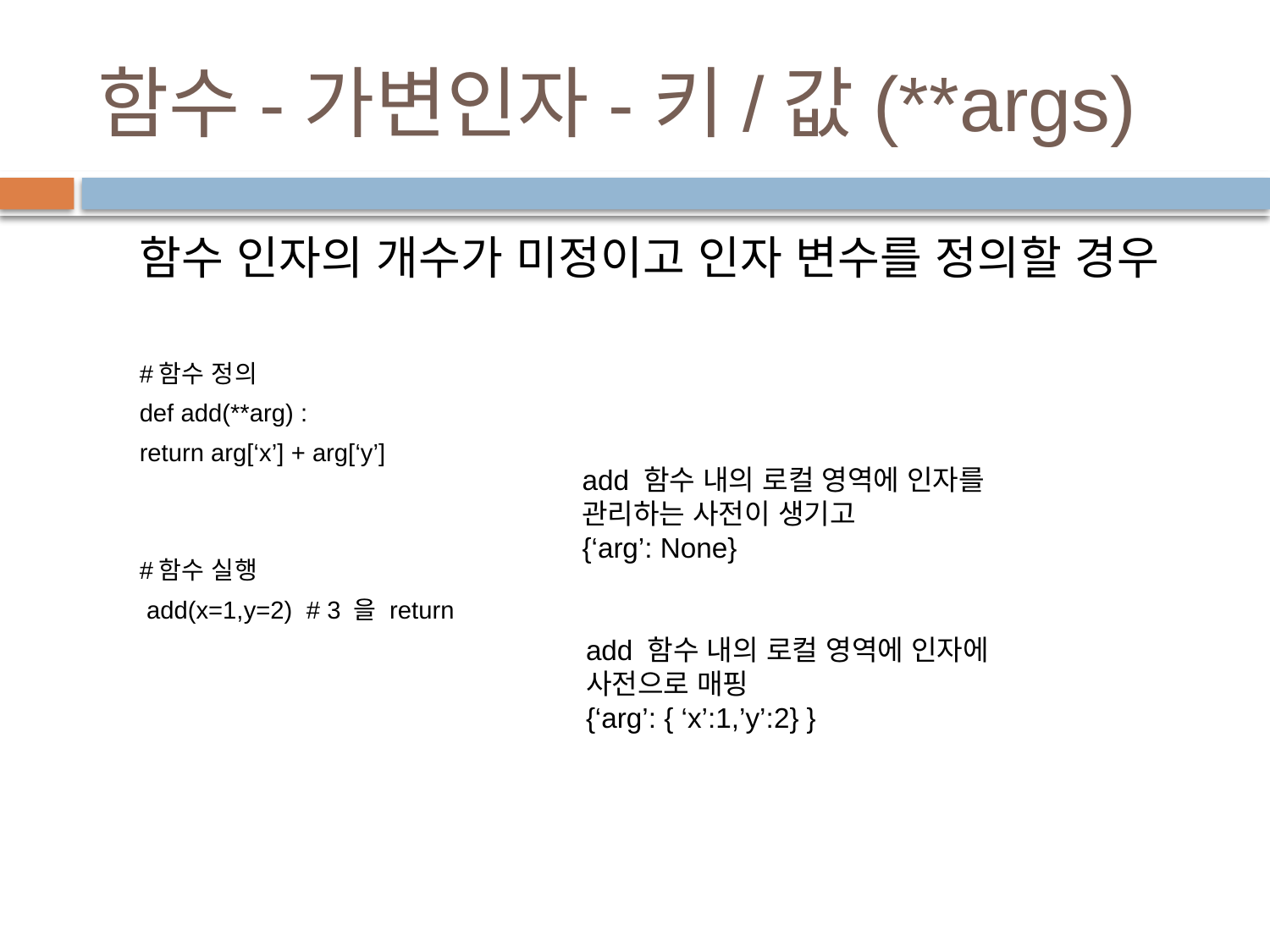

# 함수-가변인자-키/값(**args)
함수 인자의 개수가 미정이고 인자 변수를 정의할 경우

#함수 정의
def add(**arg) :
return arg[‘x’] + arg[‘y’]

#함수 실행
 add(x=1,y=2)  # 3 을 return
add 함수 내의 로컬 영역에 인자를 관리하는 사전이 생기고
{‘arg’: None}
add 함수 내의 로컬 영역에 인자에 사전으로 매핑
{‘arg’: { ‘x’:1,’y’:2} }